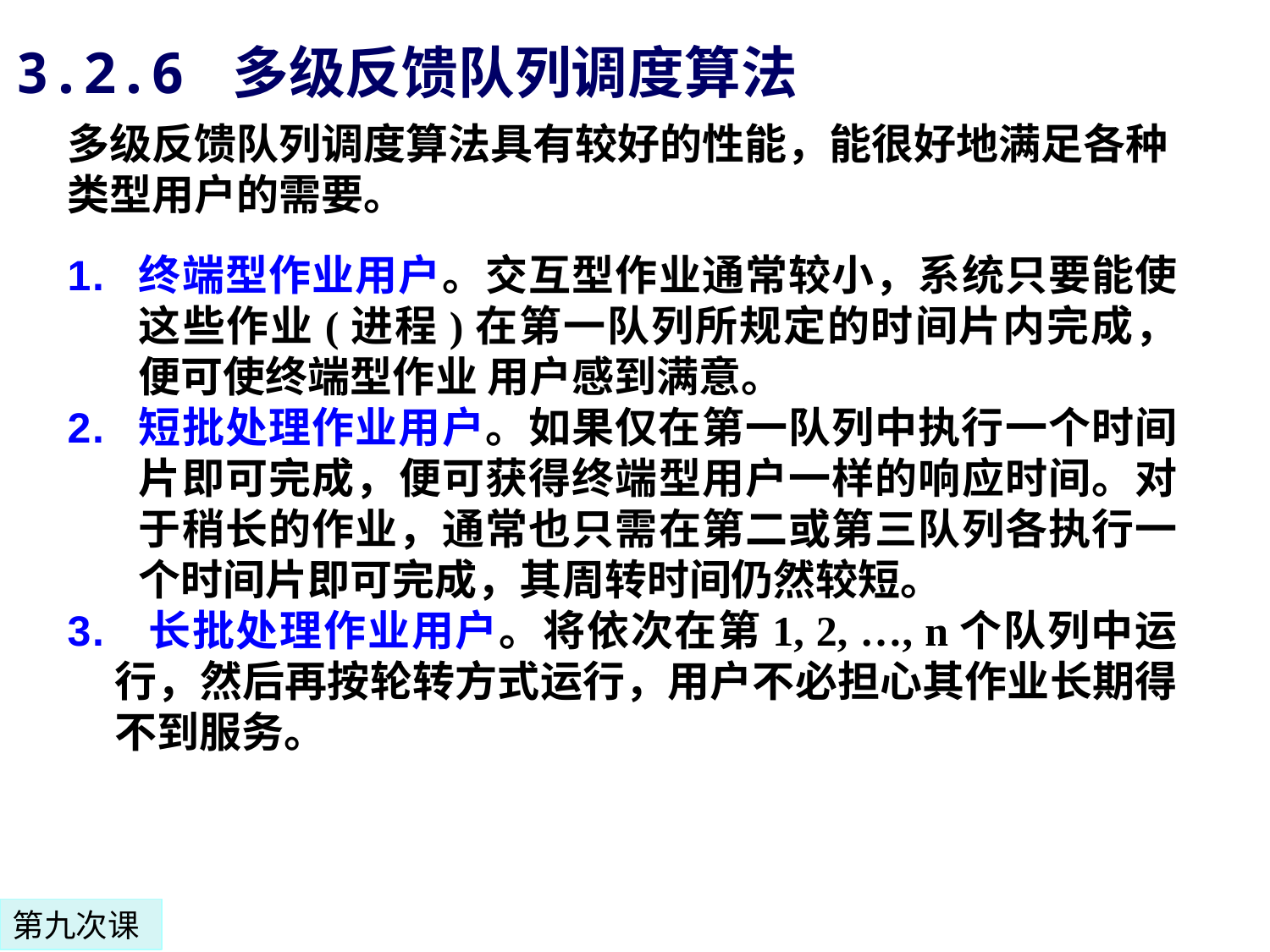

3.2.6 多级反馈队列调度算法
多级反馈队列调度算法具有较好的性能，能很好地满足各种类型用户的需要。
终端型作业用户。交互型作业通常较小，系统只要能使这些作业(进程)在第一队列所规定的时间片内完成，便可使终端型作业 用户感到满意。
短批处理作业用户。如果仅在第一队列中执行一个时间片即可完成，便可获得终端型用户一样的响应时间。对于稍长的作业，通常也只需在第二或第三队列各执行一个时间片即可完成，其周转时间仍然较短。
  长批处理作业用户。将依次在第1, 2, …, n个队列中运行，然后再按轮转方式运行，用户不必担心其作业长期得不到服务。
61
第九次课